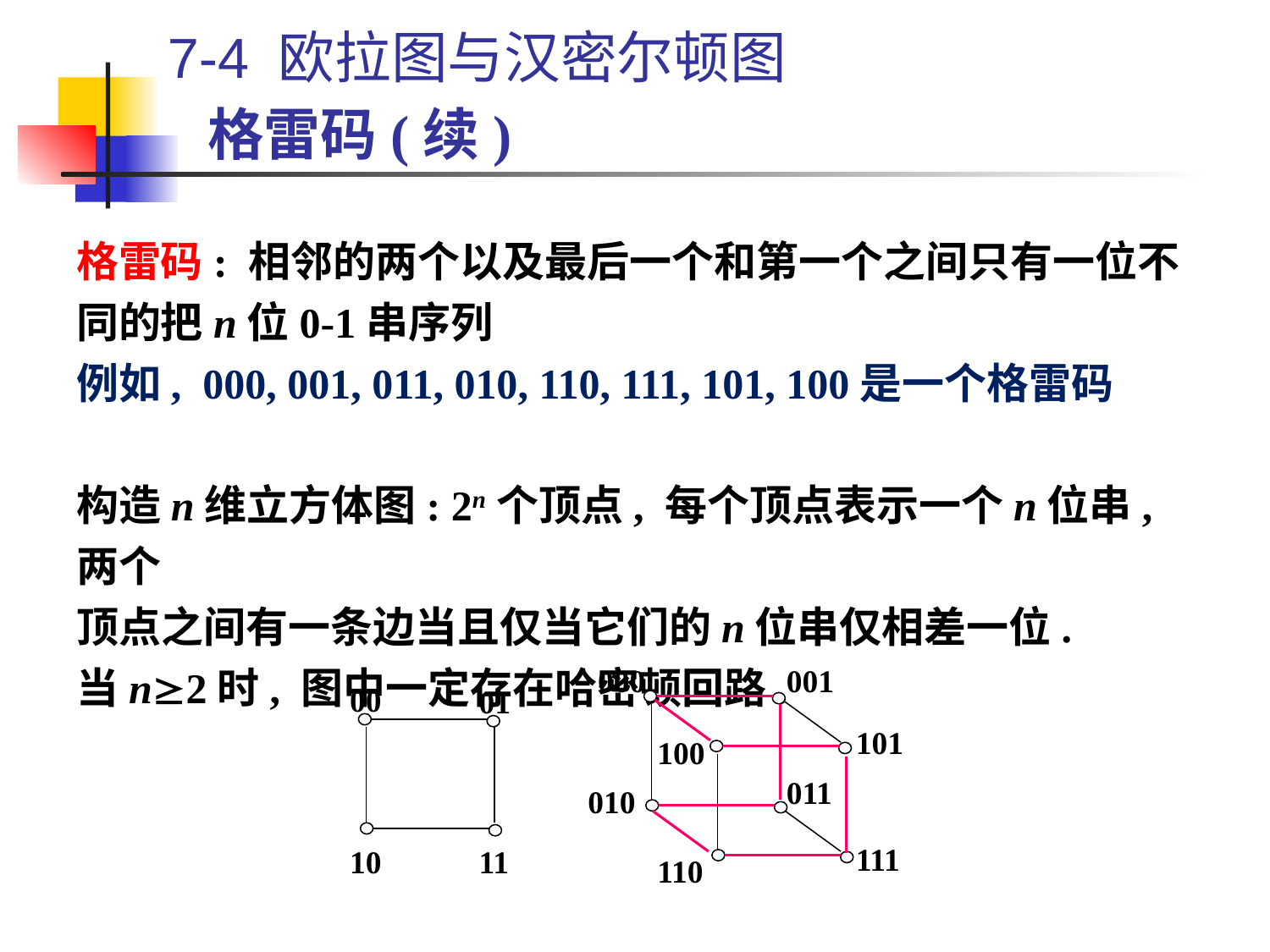

7-4 欧拉图与汉密尔顿图
# 格雷码(续)
格雷码: 相邻的两个以及最后一个和第一个之间只有一位不
同的把n位0-1串序列
例如,  000, 001, 011, 010, 110, 111, 101, 100是一个格雷码

构造n维立方体图: 2n个顶点, 每个顶点表示一个n位串, 两个
顶点之间有一条边当且仅当它们的n位串仅相差一位.
当n≥2时, 图中一定存在哈密顿回路.
000
001
00
01

101
100
011
010
111
10
11
110
49